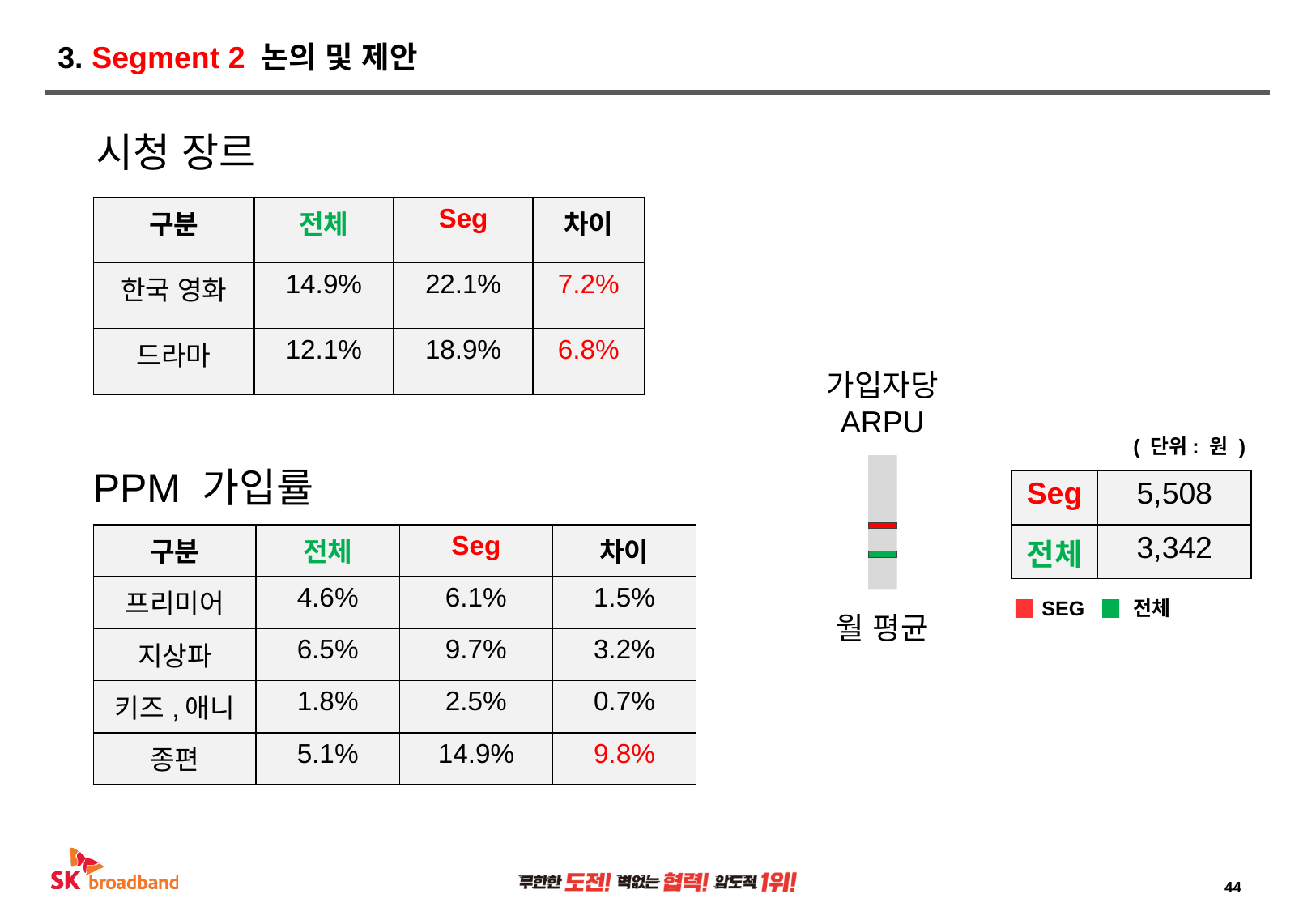

# 3. Segment 2 논의 및 제안
시청 장르
| 구분 | 전체 | Seg | 차이 |
| --- | --- | --- | --- |
| 한국 영화 | 14.9% | 22.1% | 7.2% |
| 드라마 | 12.1% | 18.9% | 6.8% |
가입자당 ARPU

월 평균
( 단위: 원 )
PPM 가입률
| Seg | 5,508 |
| --- | --- |
| 전체 | 3,342 |
| 구분 | 전체 | Seg | 차이 |
| --- | --- | --- | --- |
| 프리미어 | 4.6% | 6.1% | 1.5% |
| 지상파 | 6.5% | 9.7% | 3.2% |
| 키즈,애니 | 1.8% | 2.5% | 0.7% |
| 종편 | 5.1% | 14.9% | 9.8% |
SEG
전체